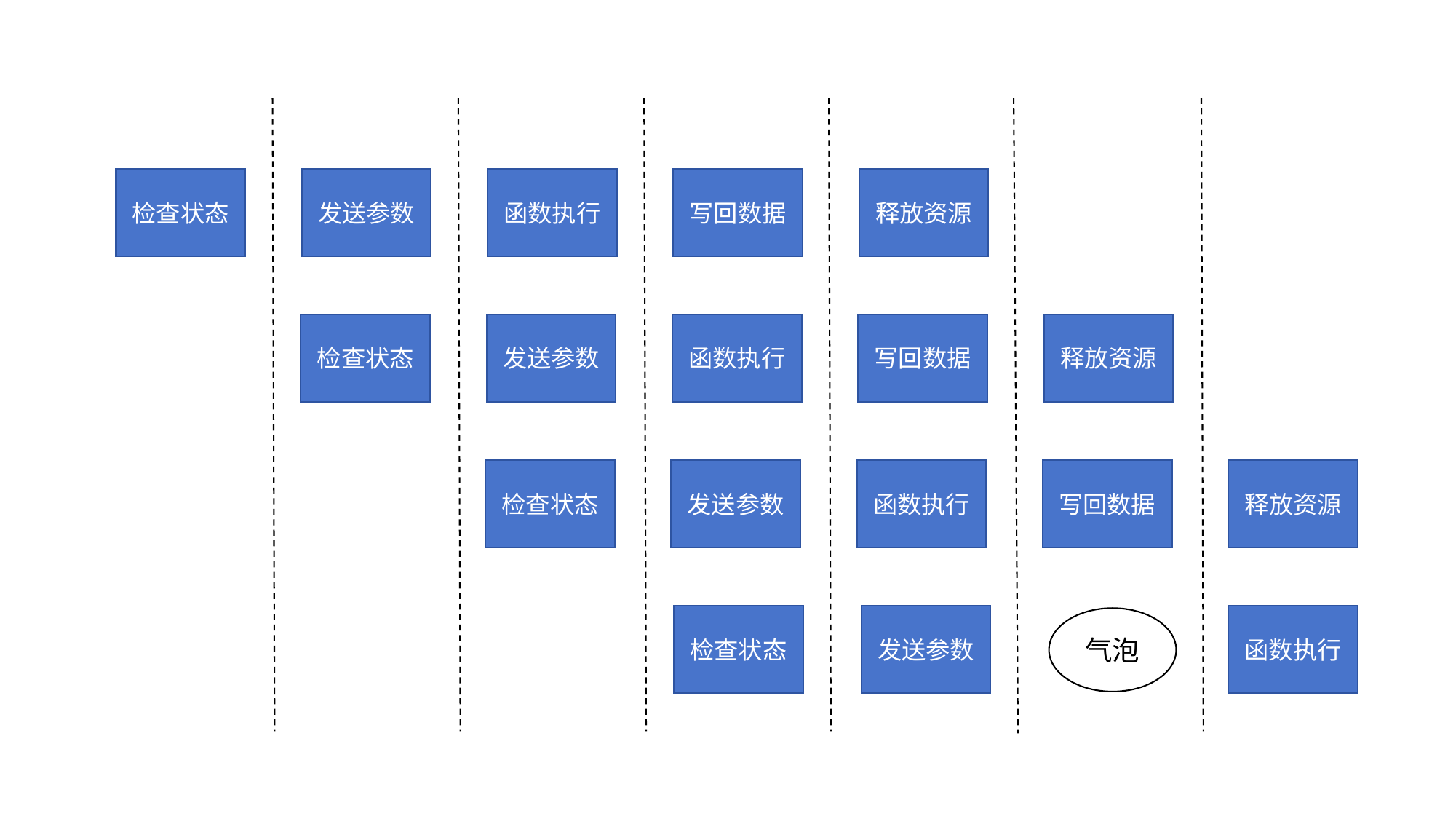

检查状态
发送参数
函数执行
写回数据
释放资源
检查状态
发送参数
函数执行
写回数据
释放资源
检查状态
发送参数
函数执行
写回数据
释放资源
检查状态
发送参数
函数执行
气泡